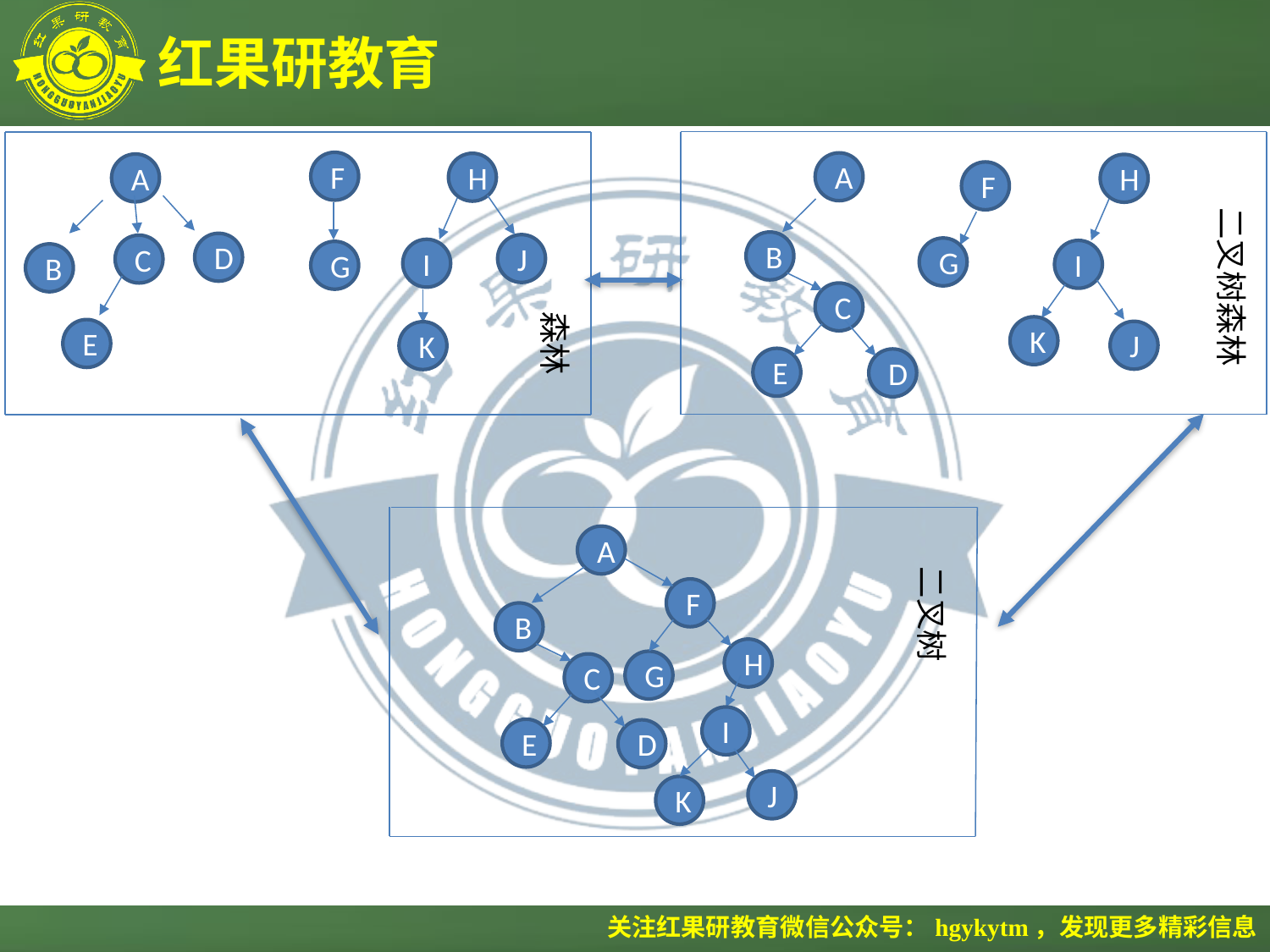

F
A
H
A
H
F
二叉树森林
B
D
J
C
G
I
I
G
B
C
森林
K
E
J
K
E
D
A
二叉树
F
B
H
G
C
I
E
D
J
K